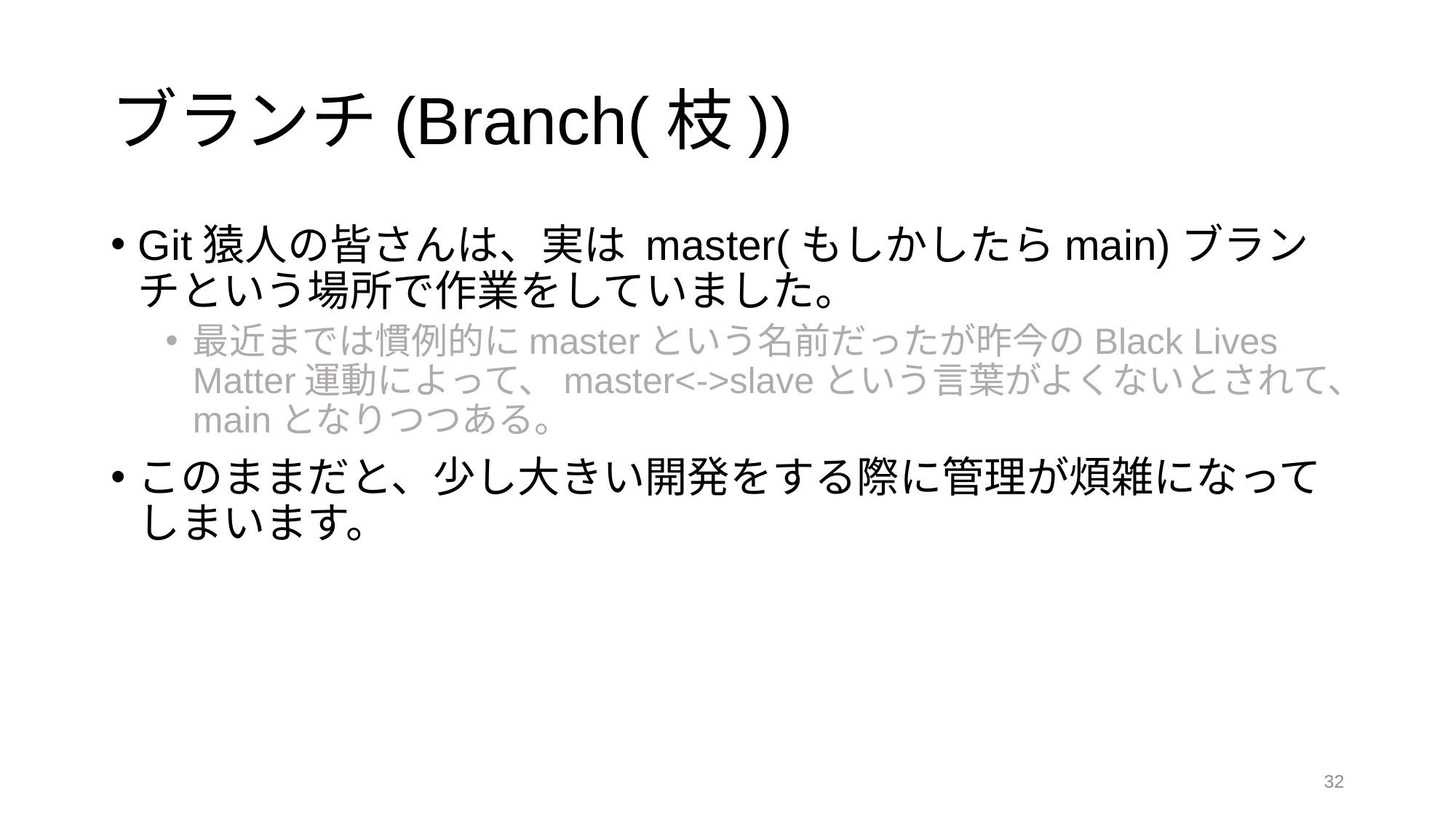

# ブランチ(Branch(枝))
Git猿人の皆さんは、実は master(もしかしたらmain)ブランチという場所で作業をしていました。
最近までは慣例的にmasterという名前だったが昨今のBlack Lives Matter運動によって、master<->slaveという言葉がよくないとされて、mainとなりつつある。
このままだと、少し大きい開発をする際に管理が煩雑になってしまいます。

32